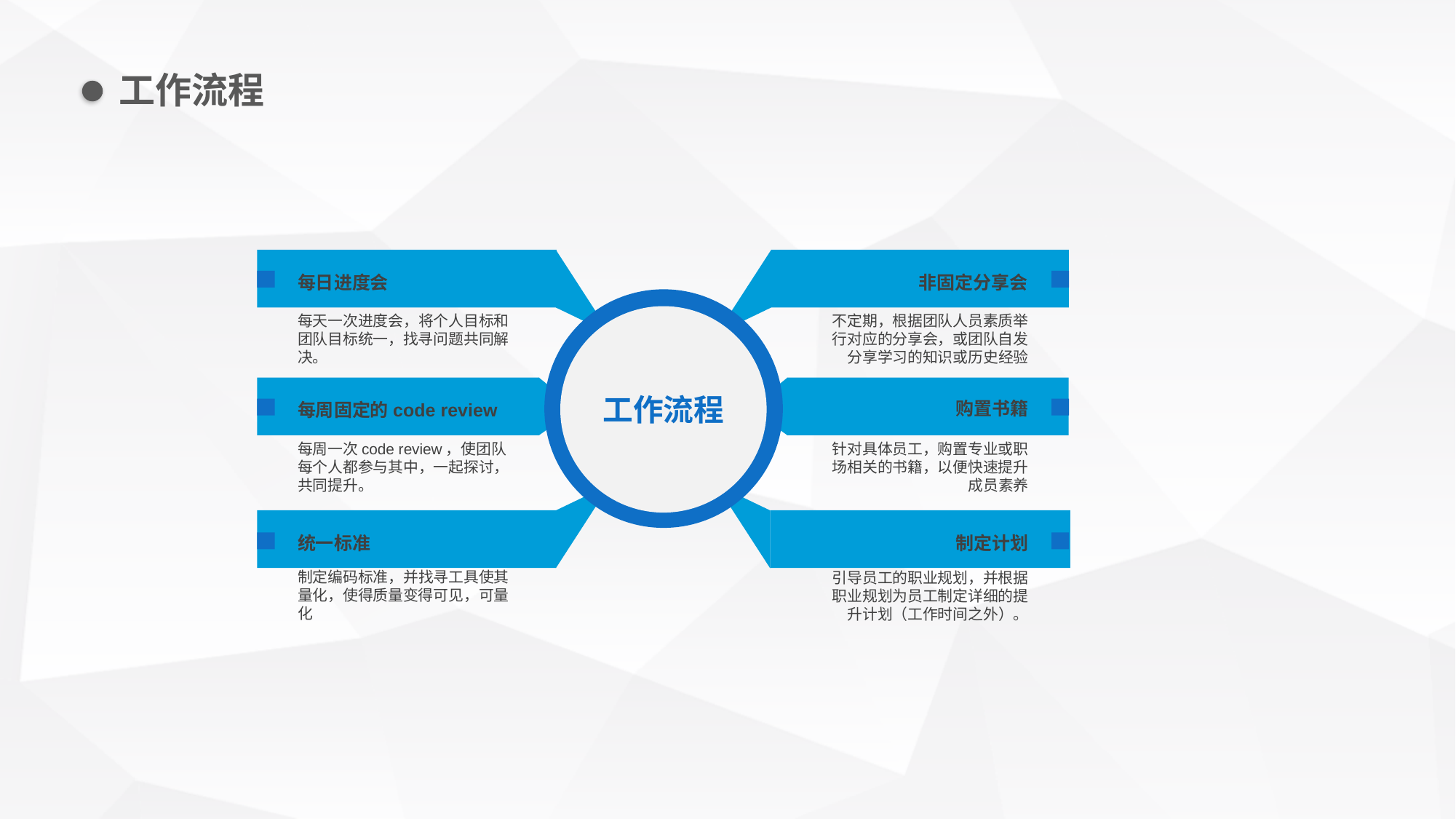

工作流程

每日进度会
非固定分享会

工作流程
每天一次进度会，将个人目标和团队目标统一，找寻问题共同解决。
不定期，根据团队人员素质举行对应的分享会，或团队自发分享学习的知识或历史经验

购置书籍
每周固定的code review

针对具体员工，购置专业或职场相关的书籍，以便快速提升成员素养
每周一次code review，使团队每个人都参与其中，一起探讨，共同提升。

统一标准
制定计划

制定编码标准，并找寻工具使其量化，使得质量变得可见，可量化
引导员工的职业规划，并根据职业规划为员工制定详细的提升计划（工作时间之外）。